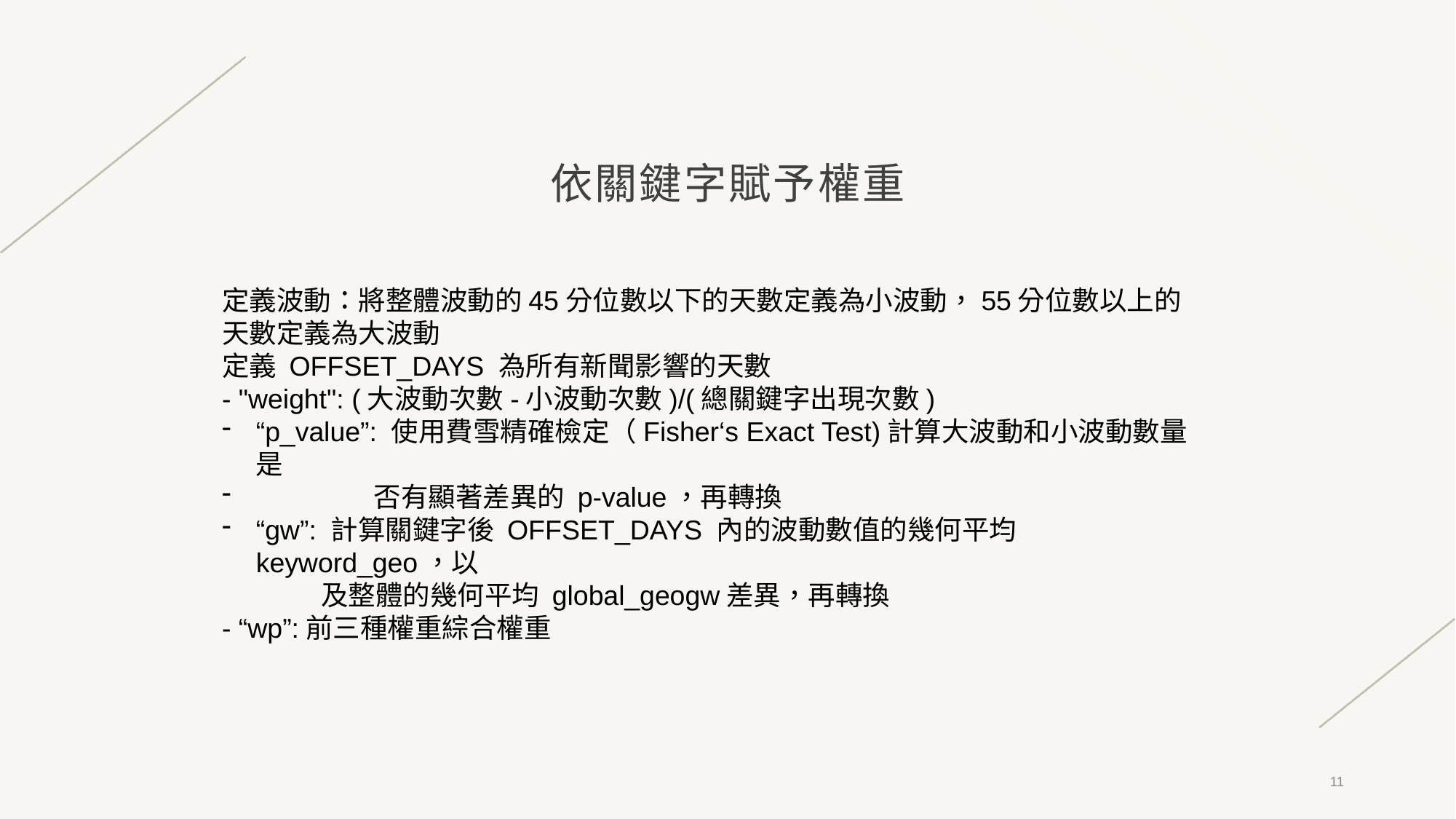

# 依關鍵字賦予權重
定義波動：將整體波動的45分位數以下的天數定義為小波動，55分位數以上的天數定義為大波動
定義 OFFSET_DAYS 為所有新聞影響的天數
- "weight": (大波動次數-小波動次數)/(總關鍵字出現次數)
“p_value”: 使用費雪精確檢定（Fisher‘s Exact Test)計算大波動和小波動數量是
                  否有顯著差異的 p-value，再轉換
“gw”: 計算關鍵字後 OFFSET_DAYS 內的波動數值的幾何平均 keyword_geo，以
               及整體的幾何平均 global_geogw差異，再轉換
- “wp”:前三種權重綜合權重
11